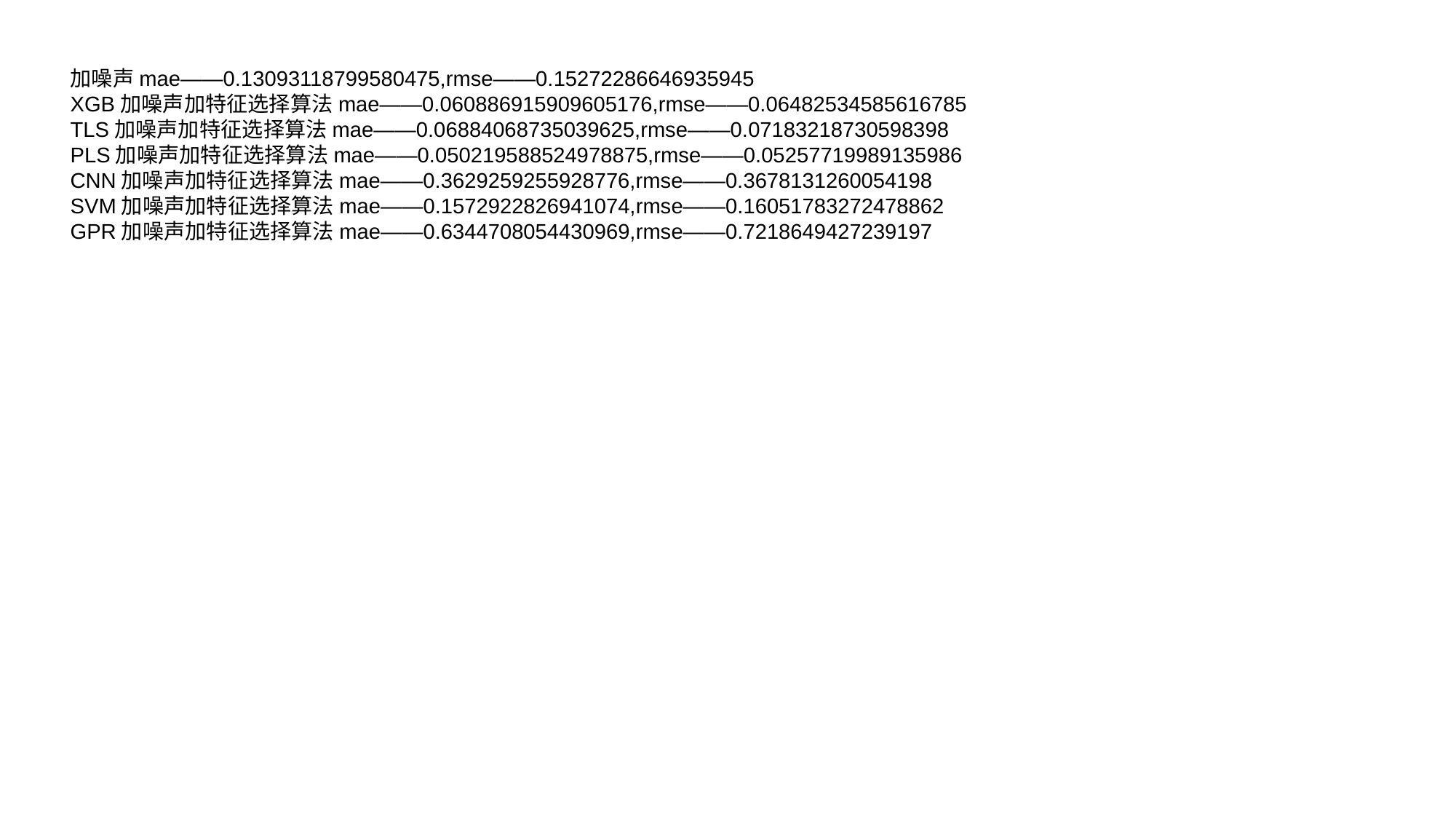

加噪声mae——0.13093118799580475,rmse——0.15272286646935945
XGB加噪声加特征选择算法mae——0.060886915909605176,rmse——0.06482534585616785
TLS加噪声加特征选择算法mae——0.06884068735039625,rmse——0.07183218730598398
PLS加噪声加特征选择算法mae——0.050219588524978875,rmse——0.05257719989135986
CNN加噪声加特征选择算法mae——0.3629259255928776,rmse——0.3678131260054198
SVM加噪声加特征选择算法mae——0.1572922826941074,rmse——0.16051783272478862
GPR加噪声加特征选择算法mae——0.6344708054430969,rmse——0.7218649427239197